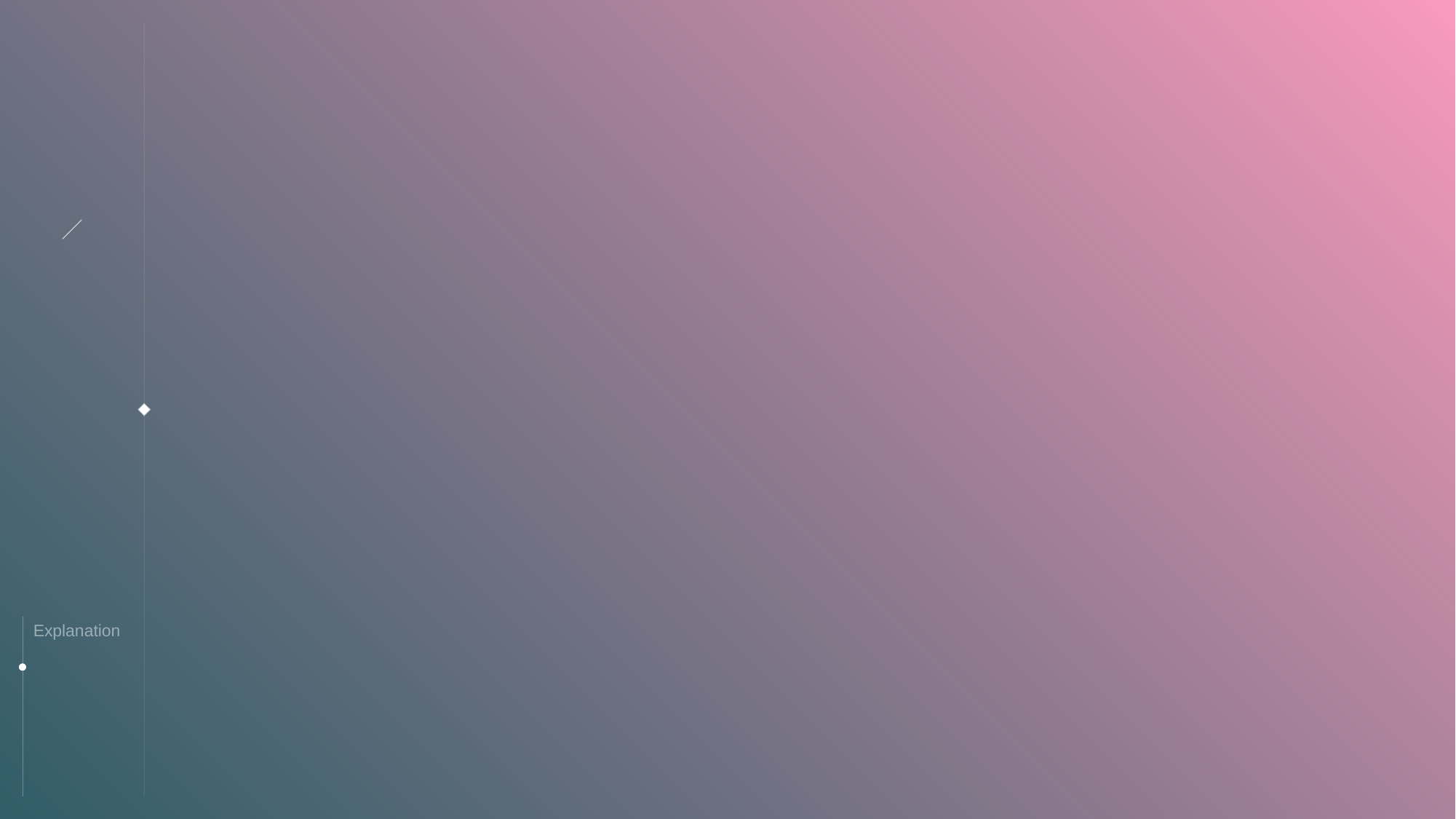

# 1. 개요
 자동차같은 경우에는 사고가 날 경우 블랙박스를 통해 사고가 났던 상황을 다시 볼 수 있어 잘못을 가릴 수 있지만, 오토바이나 자전거의 경우는 그럴 수 없다.

 카메라를 부착식으로 만들어 오토바이는 헬멧 뒤, 자전거는 안장 뒤에 부착하여 개인용 블랙박스 형식으로 구상한다.

Explanation
Concept
Function
Practicality
Problem

4